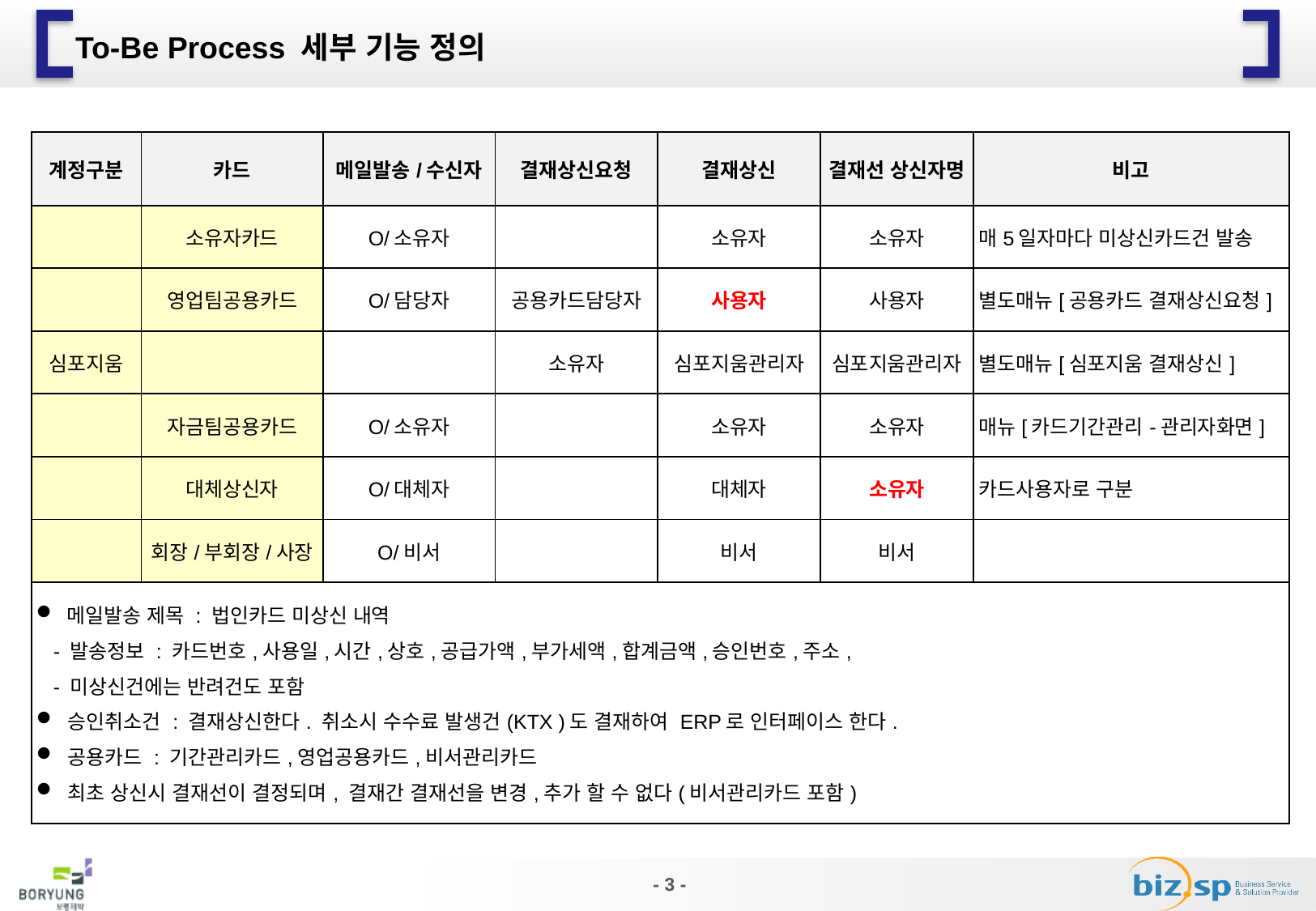

To-Be Process 세부 기능 정의
| 계정구분 | 카드 | 메일발송/수신자 | 결재상신요청 | 결재상신 | 결재선 상신자명 | 비고 |
| --- | --- | --- | --- | --- | --- | --- |
|  | 소유자카드 | O/소유자 |  | 소유자 | 소유자 | 매5일자마다 미상신카드건 발송 |
|  | 영업팀공용카드 | O/담당자 | 공용카드담당자 | 사용자 | 사용자 | 별도매뉴[공용카드 결재상신요청] |
| 심포지움 |  |  | 소유자 | 심포지움관리자 | 심포지움관리자 | 별도매뉴[심포지움 결재상신] |
|  | 자금팀공용카드 | O/소유자 |  | 소유자 | 소유자 | 매뉴[카드기간관리-관리자화면] |
|  | 대체상신자 | O/대체자 |  | 대체자 | 소유자 | 카드사용자로 구분 |
|  | 회장/부회장/사장 | O/비서 |  | 비서 | 비서 |  |
| 메일발송 제목 : 법인카드 미상신 내역 - 발송정보 : 카드번호,사용일,시간,상호,공급가액,부가세액,합계금액,승인번호,주소, - 미상신건에는 반려건도 포함 승인취소건 : 결재상신한다. 취소시 수수료 발생건(KTX )도 결재하여 ERP로 인터페이스 한다. 공용카드 : 기간관리카드,영업공용카드,비서관리카드 최초 상신시 결재선이 결정되며, 결재간 결재선을 변경,추가 할 수 없다(비서관리카드 포함) |  |  |  |  |  |  |